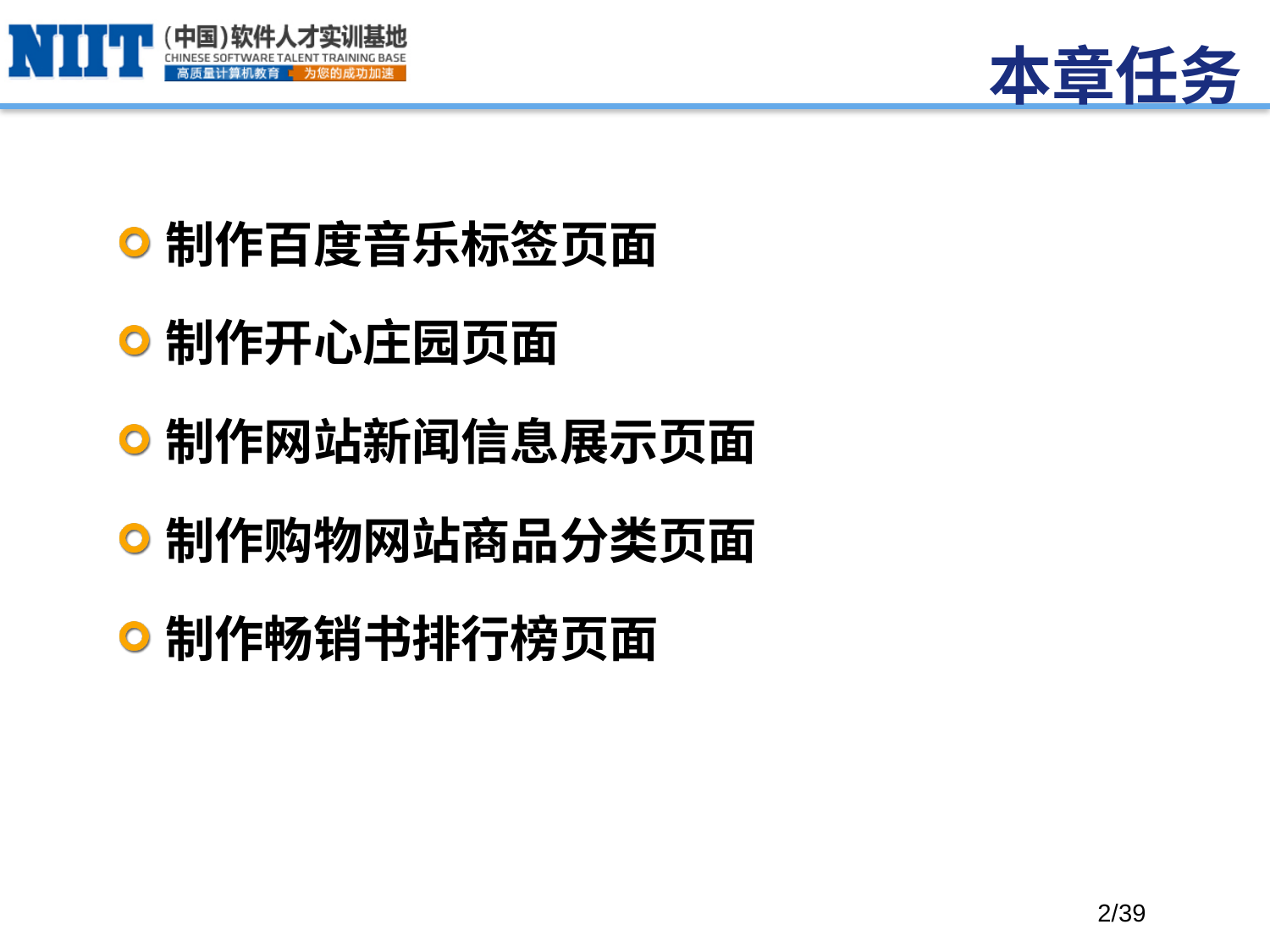

# 本章任务
制作百度音乐标签页面
制作开心庄园页面
制作网站新闻信息展示页面
制作购物网站商品分类页面
制作畅销书排行榜页面
2/39